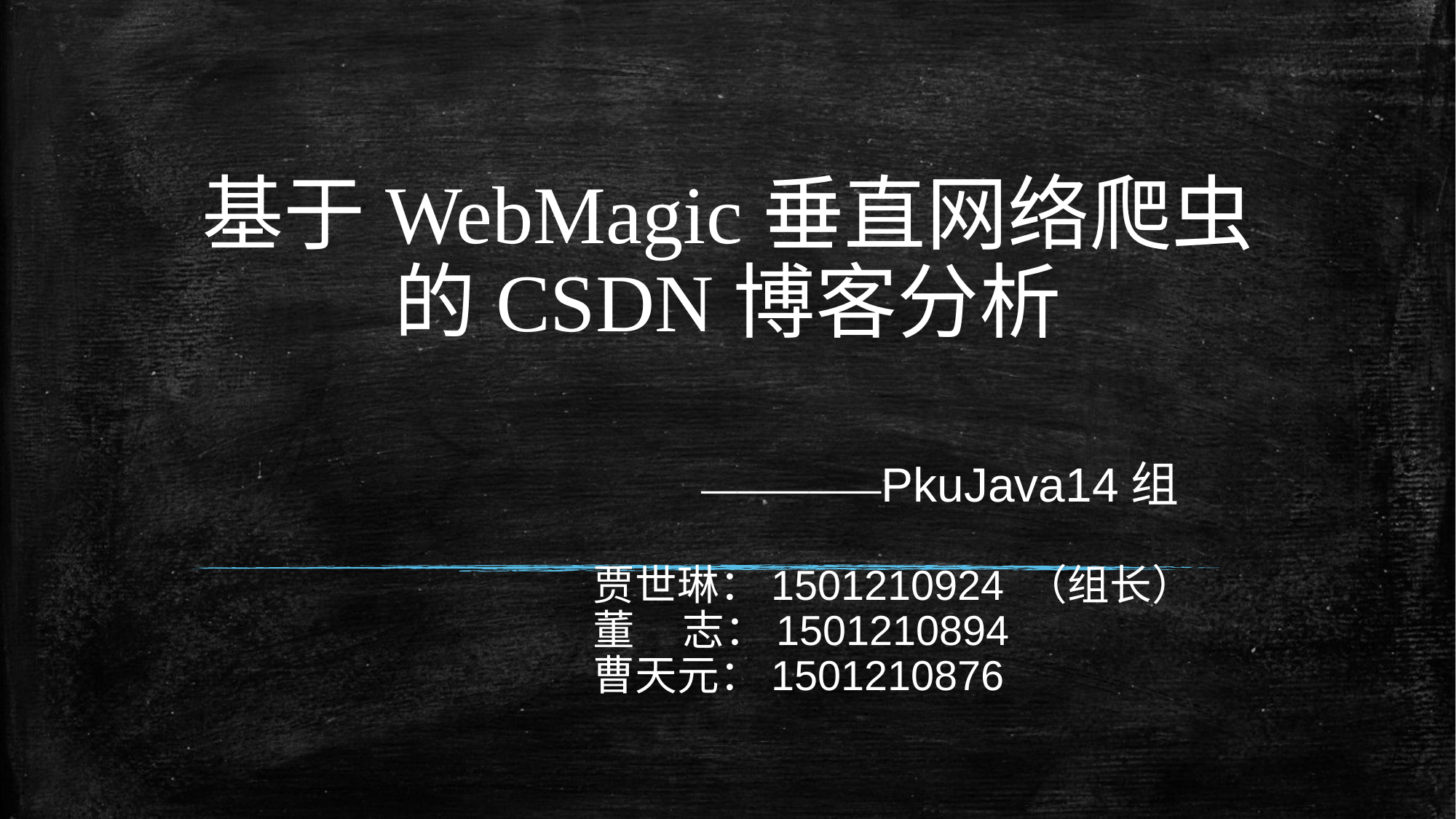

# 基于WebMagic垂直网络爬虫的CSDN博客分析
						—————PkuJava14组

贾世琳：1501210924 （组长）
董     志：1501210894
曹天元：1501210876